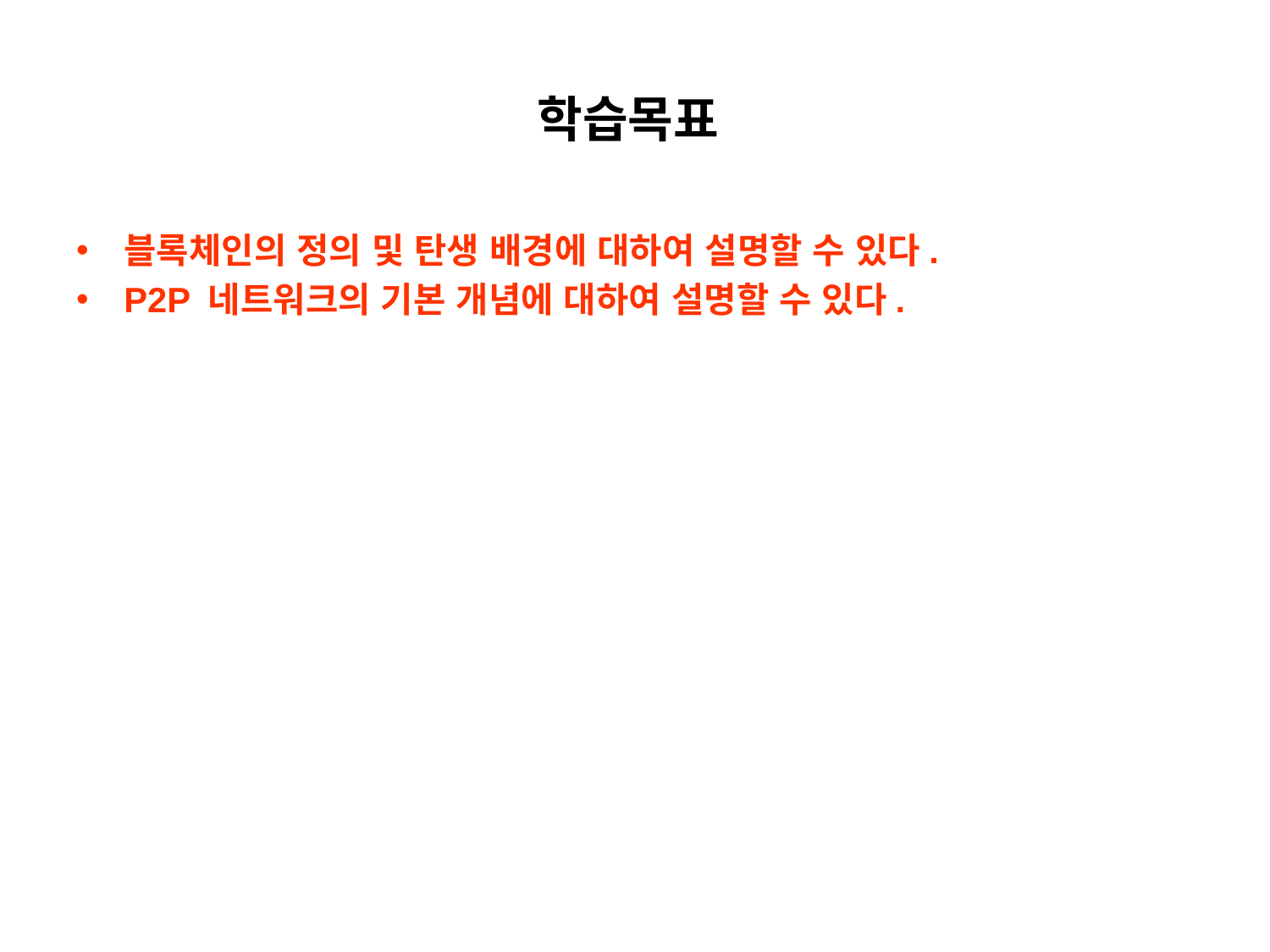

# 학습목표
블록체인의 정의 및 탄생 배경에 대하여 설명할 수 있다.
P2P 네트워크의 기본 개념에 대하여 설명할 수 있다.